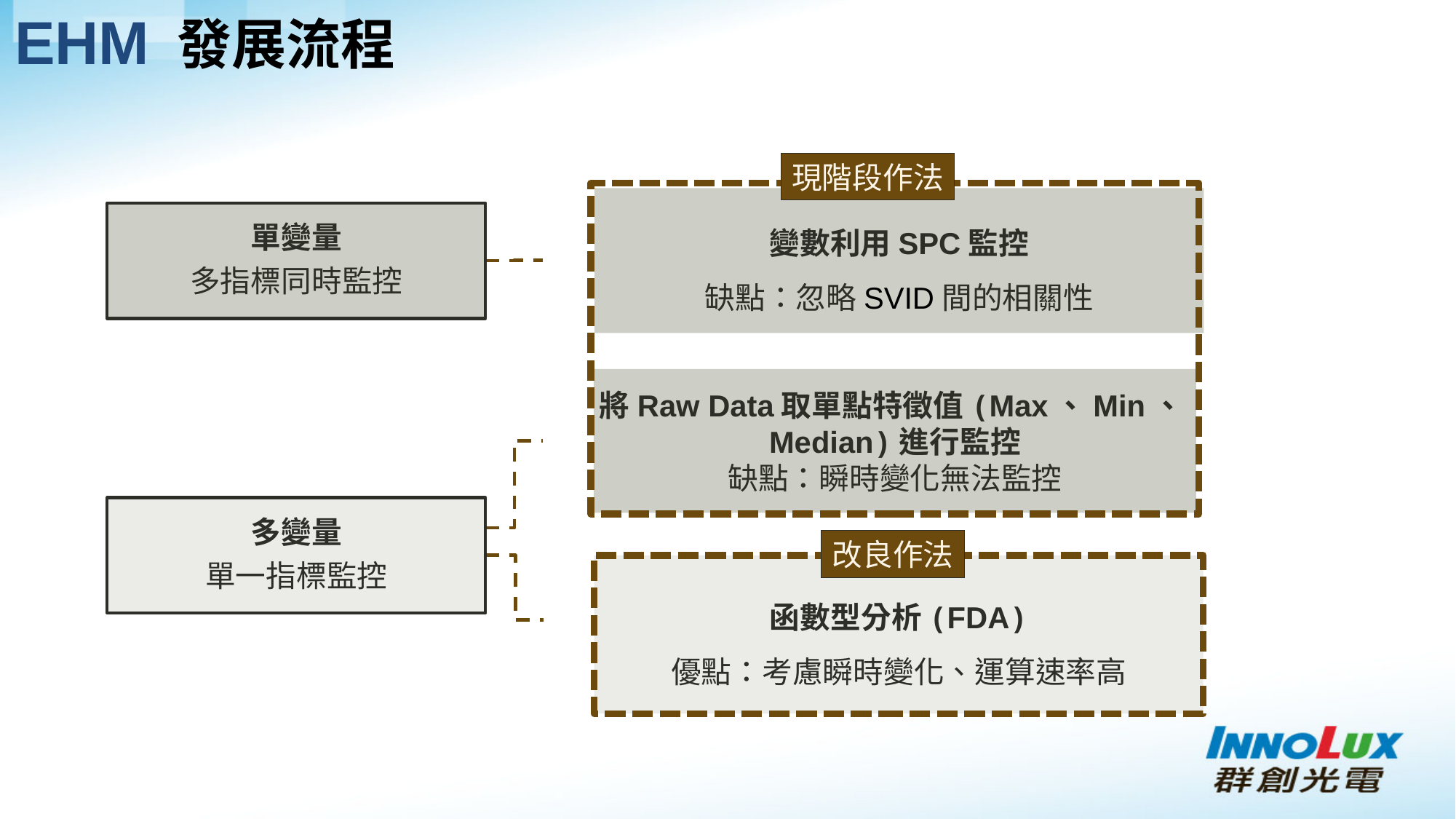

# EHM 發展流程
現階段作法

單變量
多指標同時監控
變數利用SPC監控
缺點：忽略SVID間的相關性
多變量
單一指標監控
將Raw Data取單點特徵值(Max、Min、Median)進行監控
缺點：瞬時變化無法監控
函數型分析(FDA)
優點：考慮瞬時變化、運算速率高
改良作法